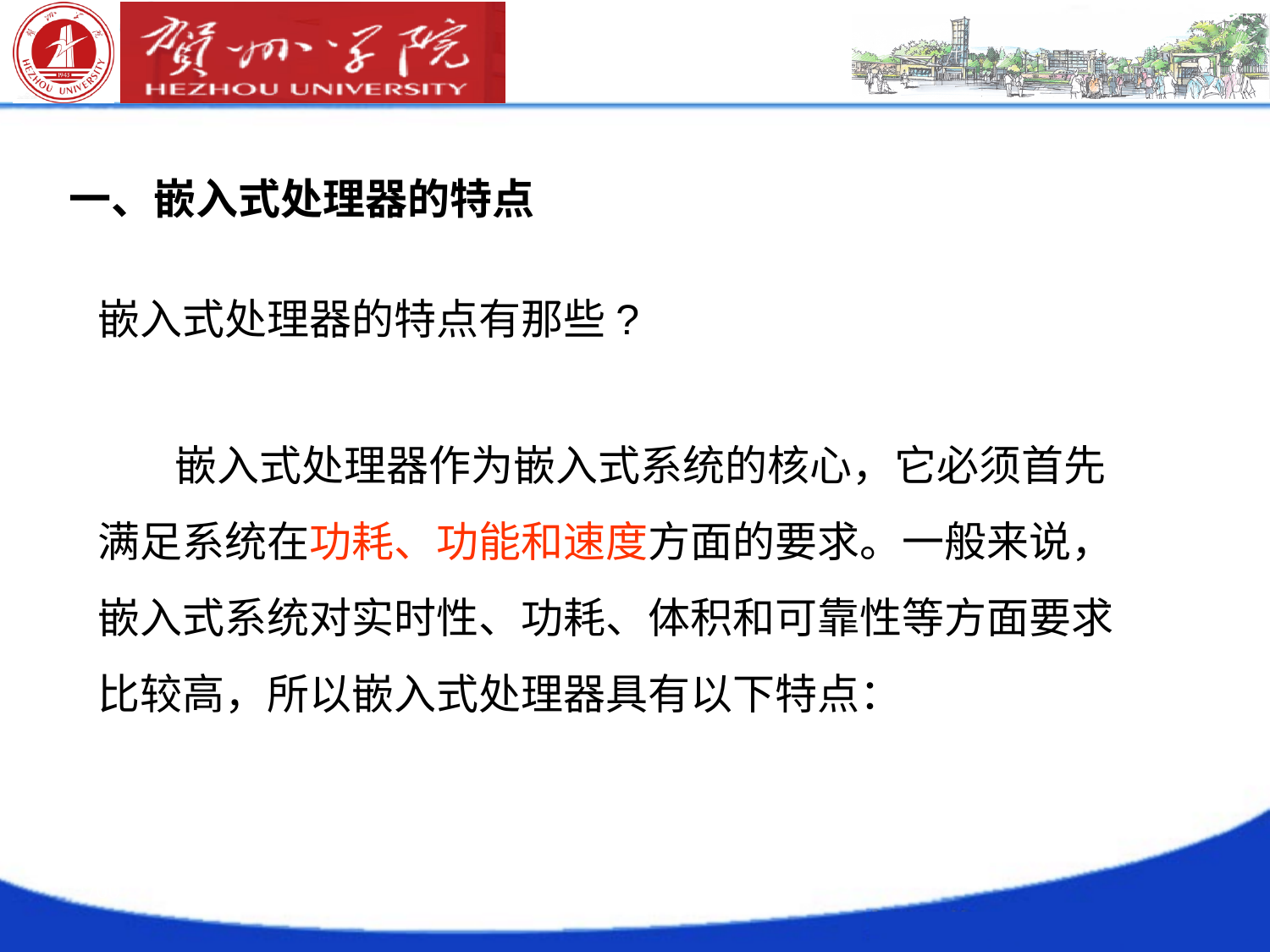

一、嵌入式处理器的特点
嵌入式处理器的特点有那些?

       嵌入式处理器作为嵌入式系统的核心，它必须首先满足系统在功耗、功能和速度方面的要求。一般来说，嵌入式系统对实时性、功耗、体积和可靠性等方面要求比较高，所以嵌入式处理器具有以下特点：
# */60